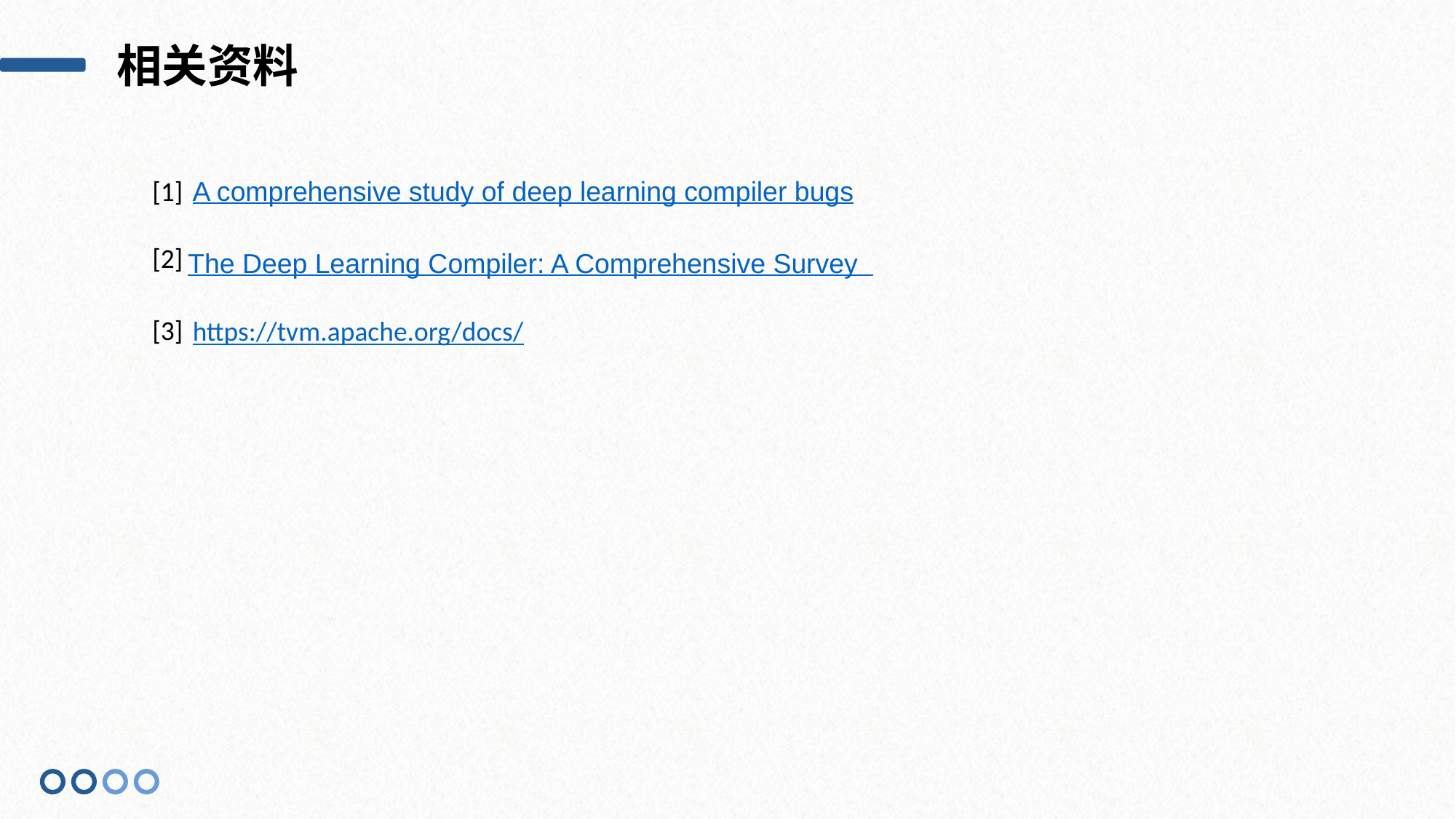

相关资料

[1]
A comprehensive study of deep learning compiler bugs
[2]
The Deep Learning Compiler: A Comprehensive Survey
[3]
https://tvm.apache.org/docs/